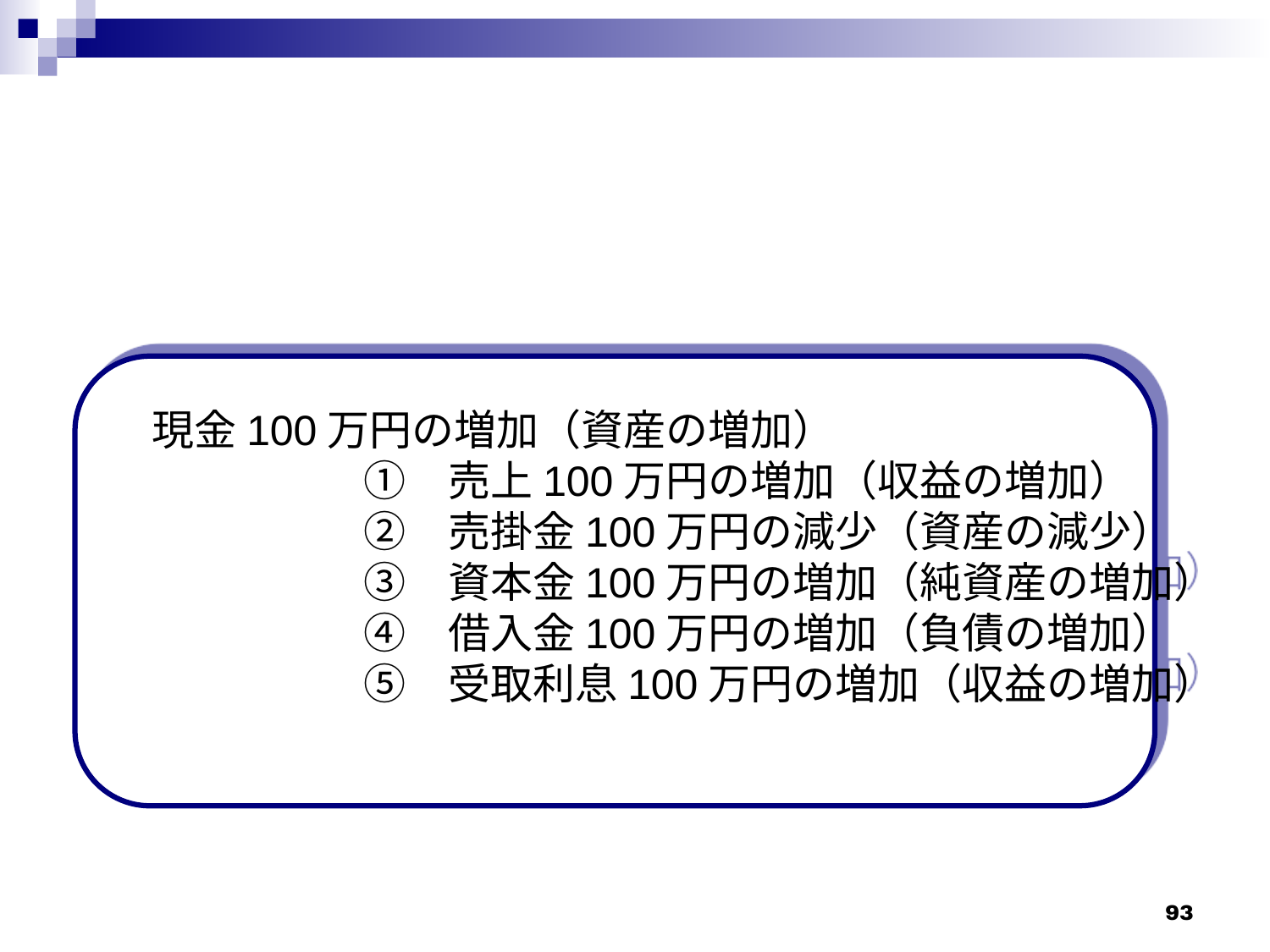

現金100万円の増加（資産の増加）
　　　　　　①　売上100万円の増加（収益の増加）
　　　　　　②　売掛金100万円の減少（資産の減少）
　　　　　　③　資本金100万円の増加（純資産の増加）
　　　　　　④　借入金100万円の増加（負債の増加）
　　　　　　⑤　受取利息100万円の増加（収益の増加）

93